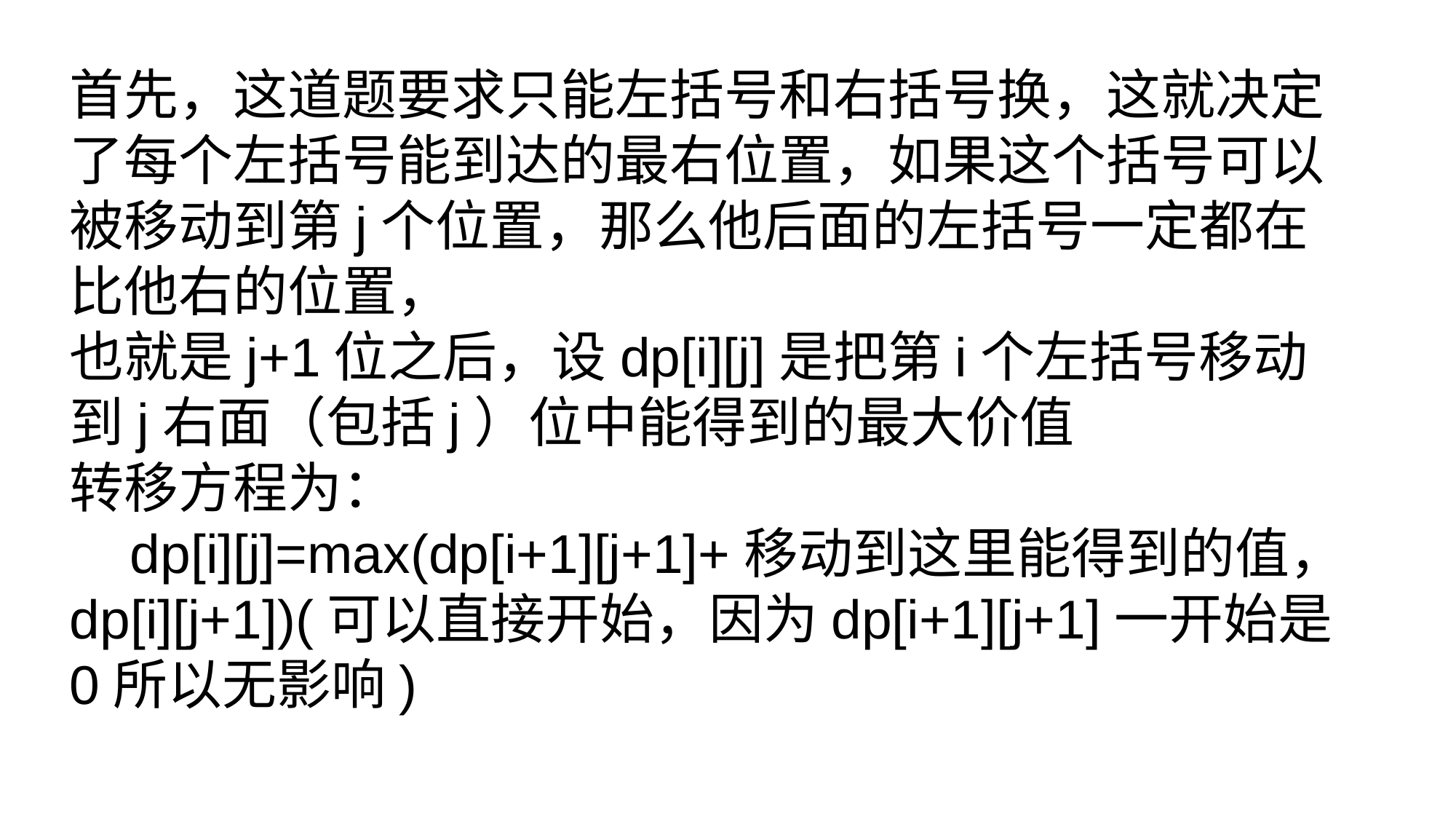

首先，这道题要求只能左括号和右括号换，这就决定了每个左括号能到达的最右位置，如果这个括号可以被移动到第j个位置，那么他后面的左括号一定都在比他右的位置，
也就是j+1位之后，设dp[i][j]是把第i个左括号移动到j右面（包括j）位中能得到的最大价值
转移方程为：
    dp[i][j]=max(dp[i+1][j+1]+移动到这里能得到的值，dp[i][j+1])(可以直接开始，因为dp[i+1][j+1]一开始是0所以无影响)